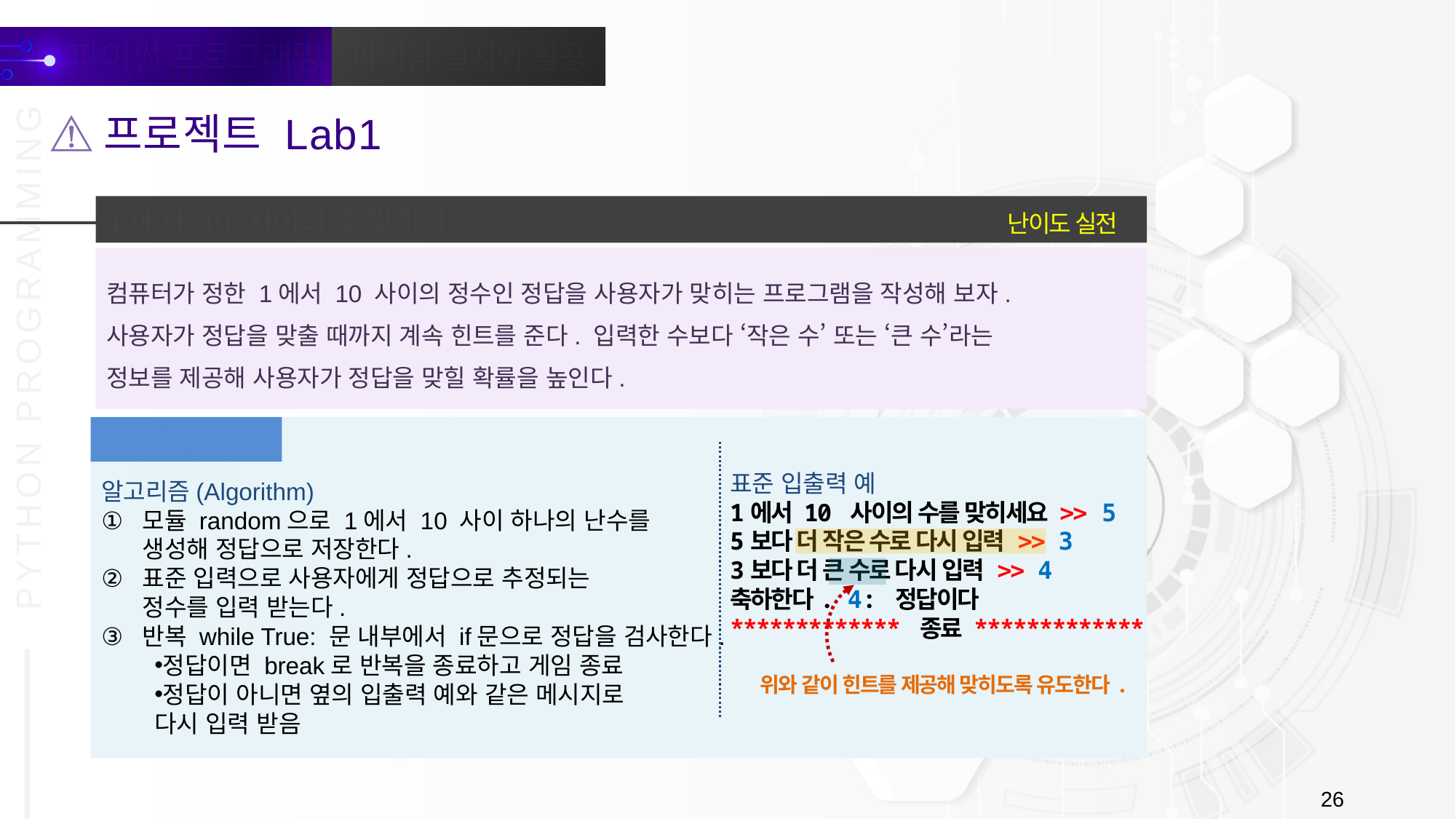

프로젝트 Lab1

난이도 실전
1에서 10 사이의 수 맞히기
컴퓨터가 정한 1에서 10 사이의 정수인 정답을 사용자가 맞히는 프로그램을 작성해 보자.
사용자가 정답을 맞출 때까지 계속 힌트를 준다. 입력한 수보다 ‘작은 수’ 또는 ‘큰 수’라는
정보를 제공해 사용자가 정답을 맞힐 확률을 높인다.

설계 (Design)
표준 입출력 예
1에서 10 사이의 수를 맞히세요 >> 5
5보다 더 작은 수로 다시 입력 >> 3
3보다 더 큰 수로 다시 입력 >> 4
축하한다. 4: 정답이다
************* 종료 *************

위와 같이 힌트를 제공해 맞히도록 유도한다.
알고리즘(Algorithm)
모듈 random으로 1에서 10 사이 하나의 난수를 생성해 정답으로 저장한다.
표준 입력으로 사용자에게 정답으로 추정되는
정수를 입력 받는다.
반복 while True: 문 내부에서 if문으로 정답을 검사한다.
정답이면 break로 반복을 종료하고 게임 종료
정답이 아니면 옆의 입출력 예와 같은 메시지로
다시 입력 받음

26